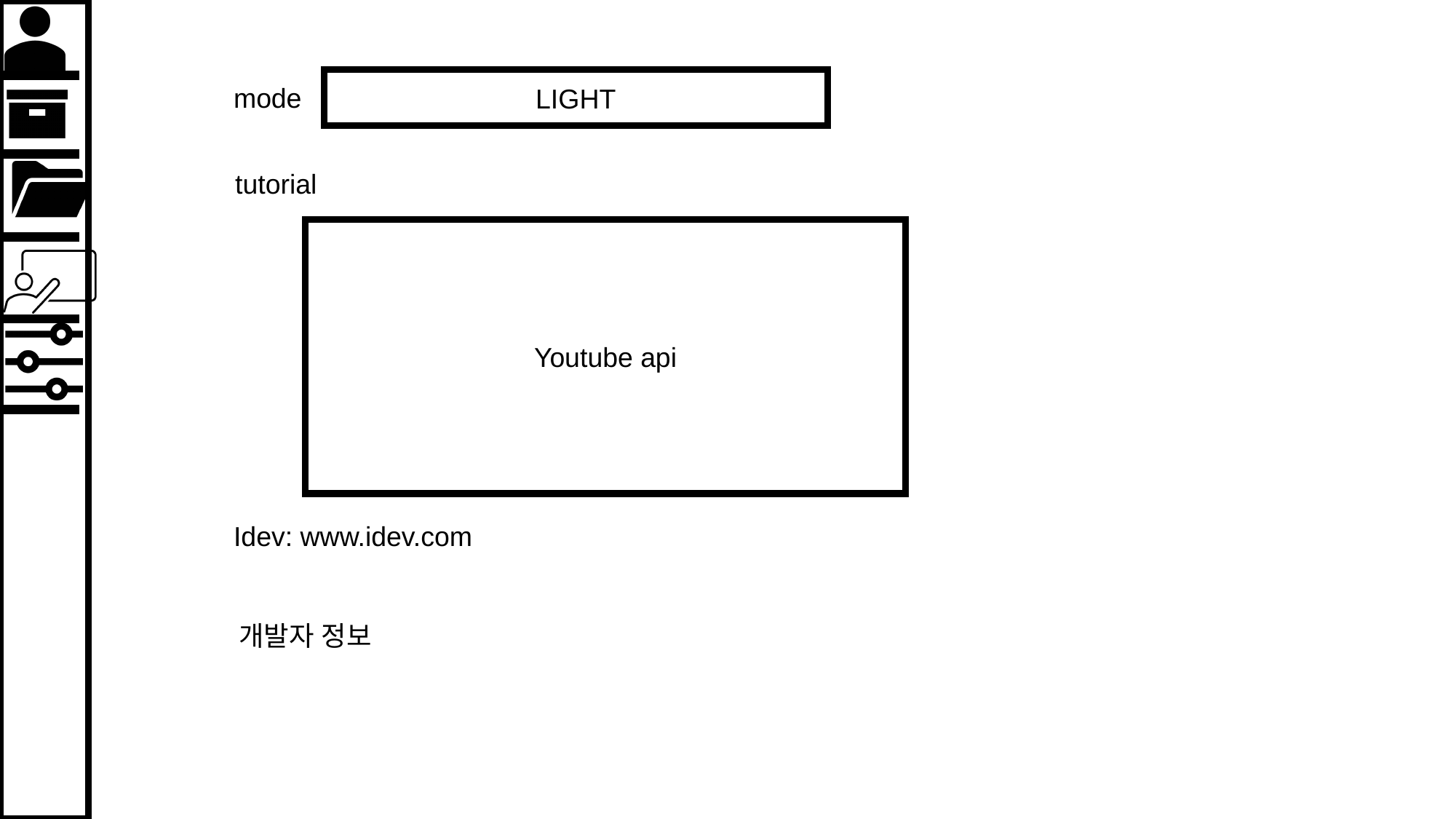

LIGHT
mode
tutorial
Youtube api
Idev: www.idev.com
개발자 정보